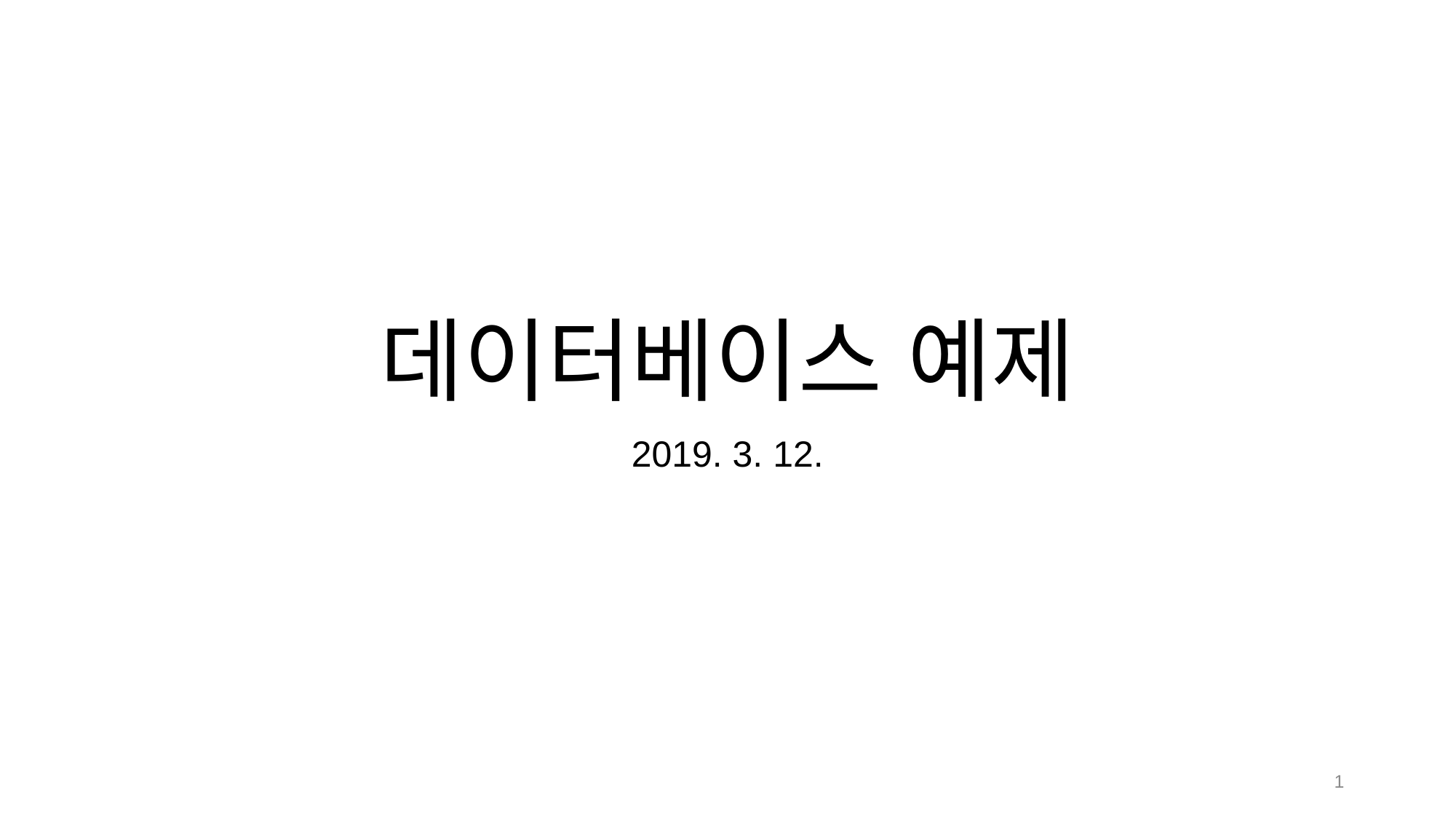

# 데이터베이스 예제
2019. 3. 12.
1